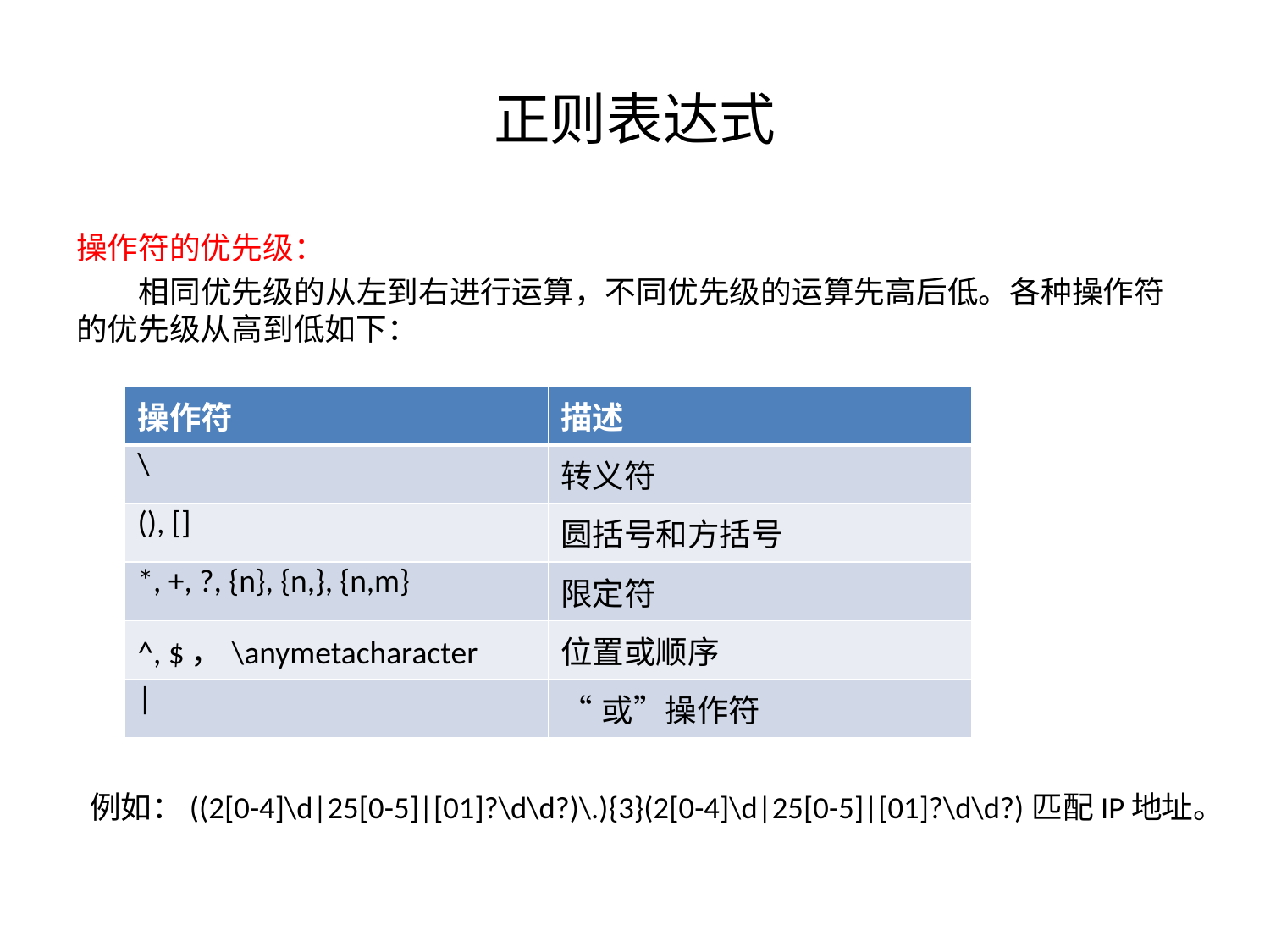

# 正则表达式
操作符的优先级：
        相同优先级的从左到右进行运算，不同优先级的运算先高后低。各种操作符的优先级从高到低如下：

 例如：((2[0-4]\d|25[0-5]|[01]?\d\d?)\.){3}(2[0-4]\d|25[0-5]|[01]?\d\d?)匹配IP地址。
| 操作符 | 描述 |
| --- | --- |
| \ | 转义符 |
| (), [] | 圆括号和方括号 |
| \*, +, ?, {n}, {n,}, {n,m} | 限定符 |
| ^, $，\anymetacharacter | 位置或顺序 |
| | | “或”操作符 |